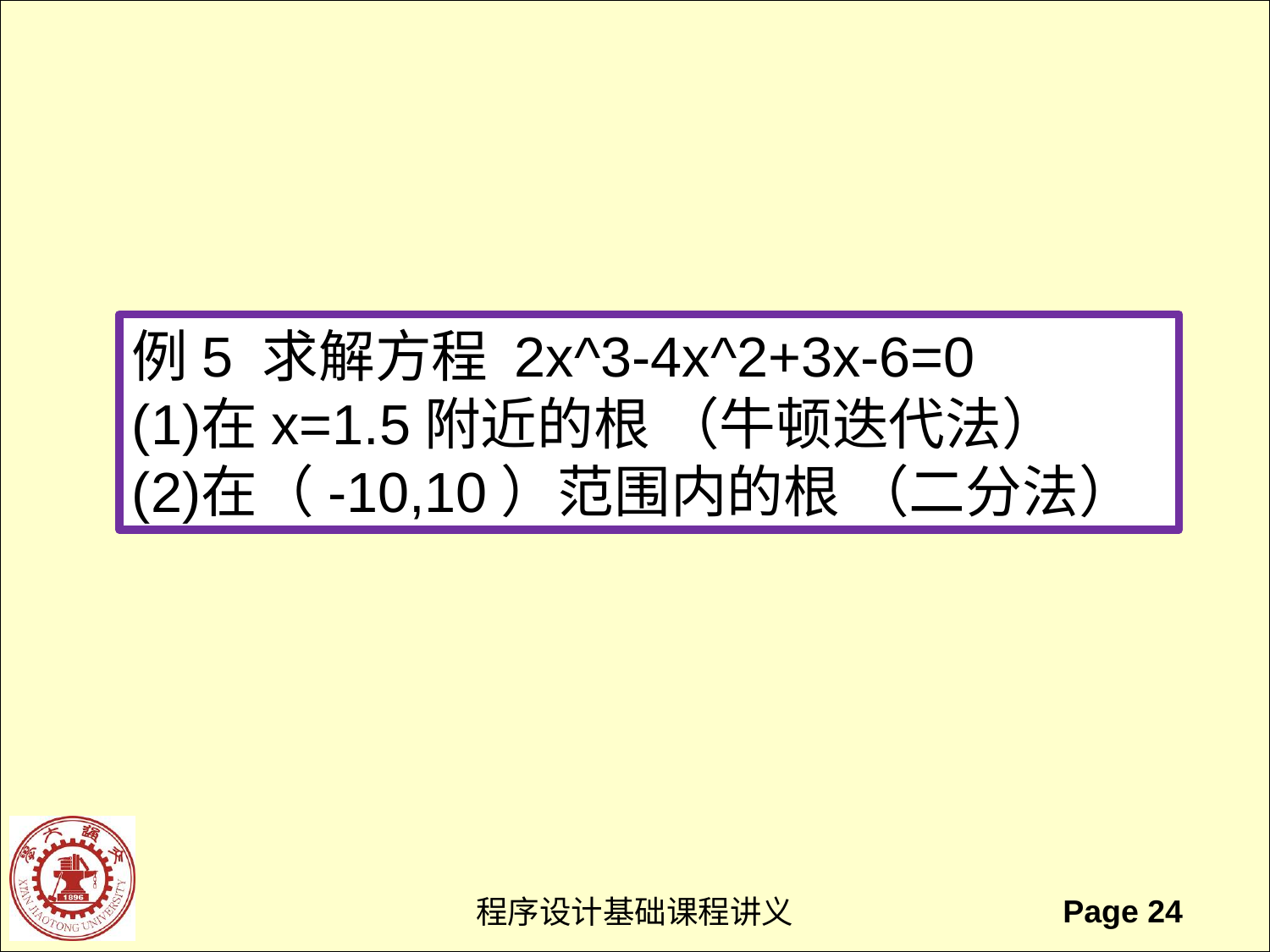

例5 求解方程 2x^3-4x^2+3x-6=0
在x=1.5附近的根 （牛顿迭代法）
在（-10,10）范围内的根 （二分法）